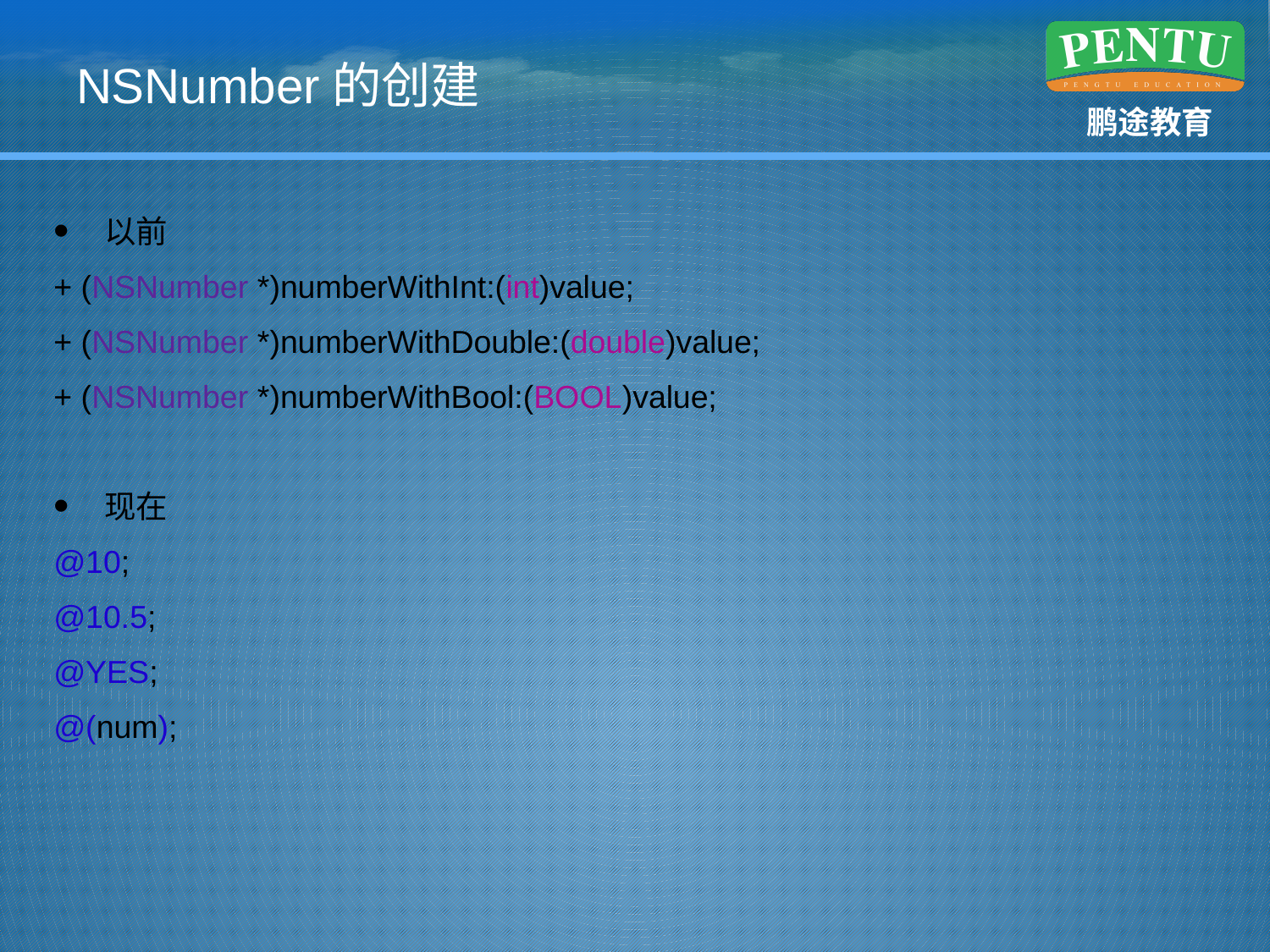

# NSNumber的创建
以前
+ (NSNumber *)numberWithInt:(int)value;
+ (NSNumber *)numberWithDouble:(double)value;
+ (NSNumber *)numberWithBool:(BOOL)value;

现在
@10;
@10.5;
@YES;
@(num);